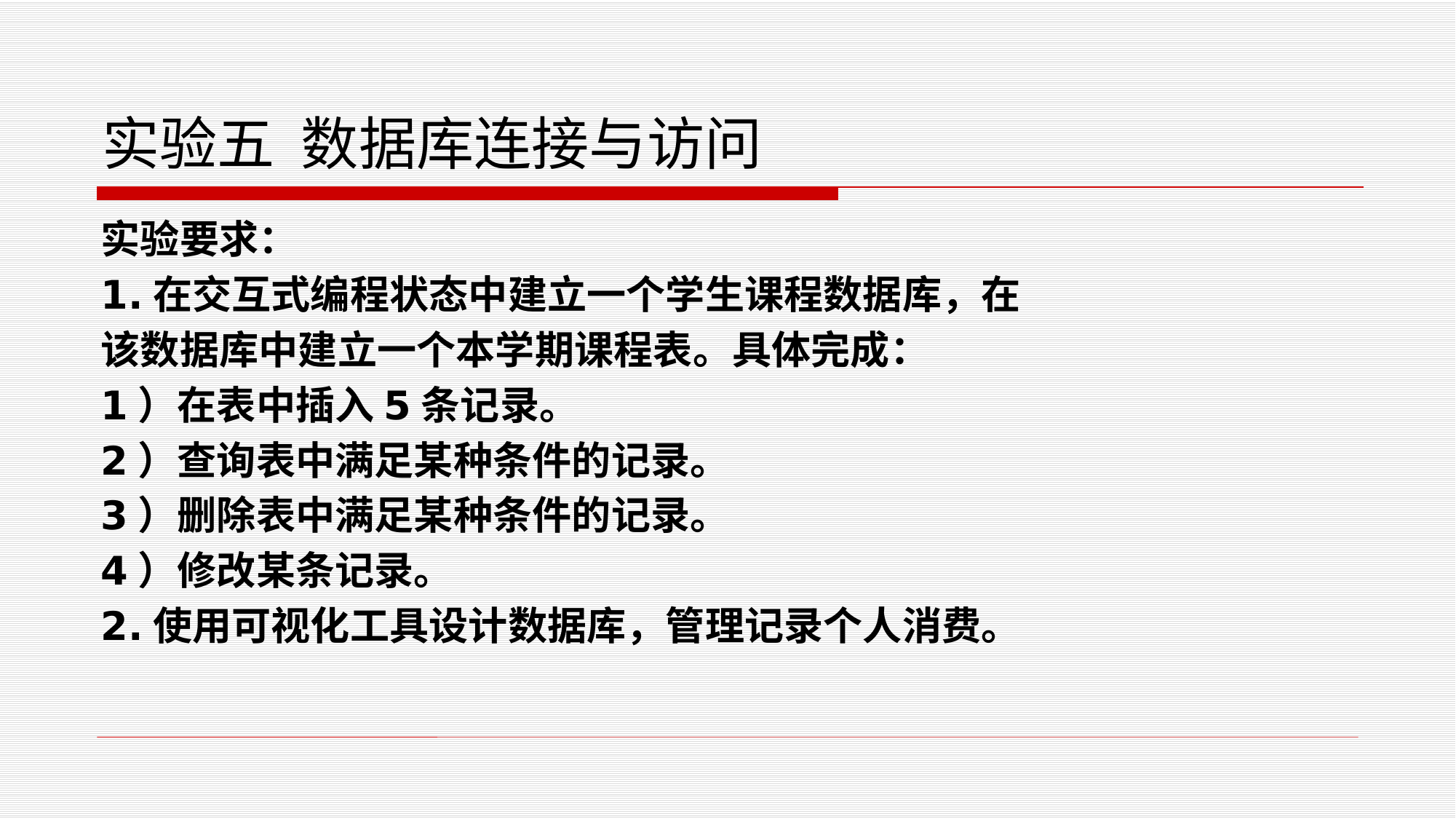

# 实验五  数据库连接与访问
实验要求：
1.在交互式编程状态中建立一个学生课程数据库，在
该数据库中建立一个本学期课程表。具体完成：
1）在表中插入5条记录。
2）查询表中满足某种条件的记录。
3）删除表中满足某种条件的记录。
4）修改某条记录。
2.使用可视化工具设计数据库，管理记录个人消费。